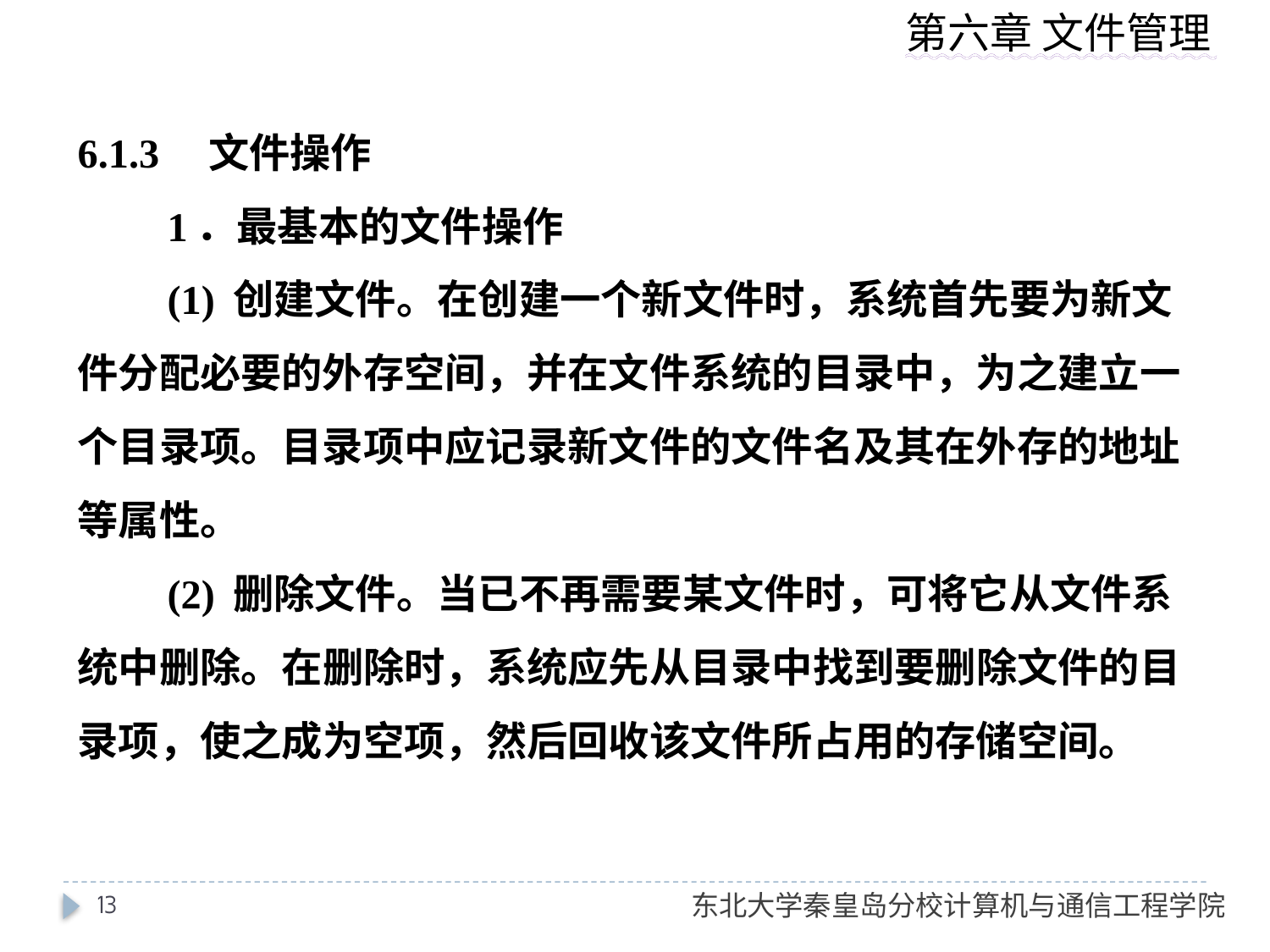

6.1.3　文件操作
　　1．最基本的文件操作
　　(1) 创建文件。在创建一个新文件时，系统首先要为新文件分配必要的外存空间，并在文件系统的目录中，为之建立一个目录项。目录项中应记录新文件的文件名及其在外存的地址等属性。
　　(2) 删除文件。当已不再需要某文件时，可将它从文件系统中删除。在删除时，系统应先从目录中找到要删除文件的目录项，使之成为空项，然后回收该文件所占用的存储空间。

13